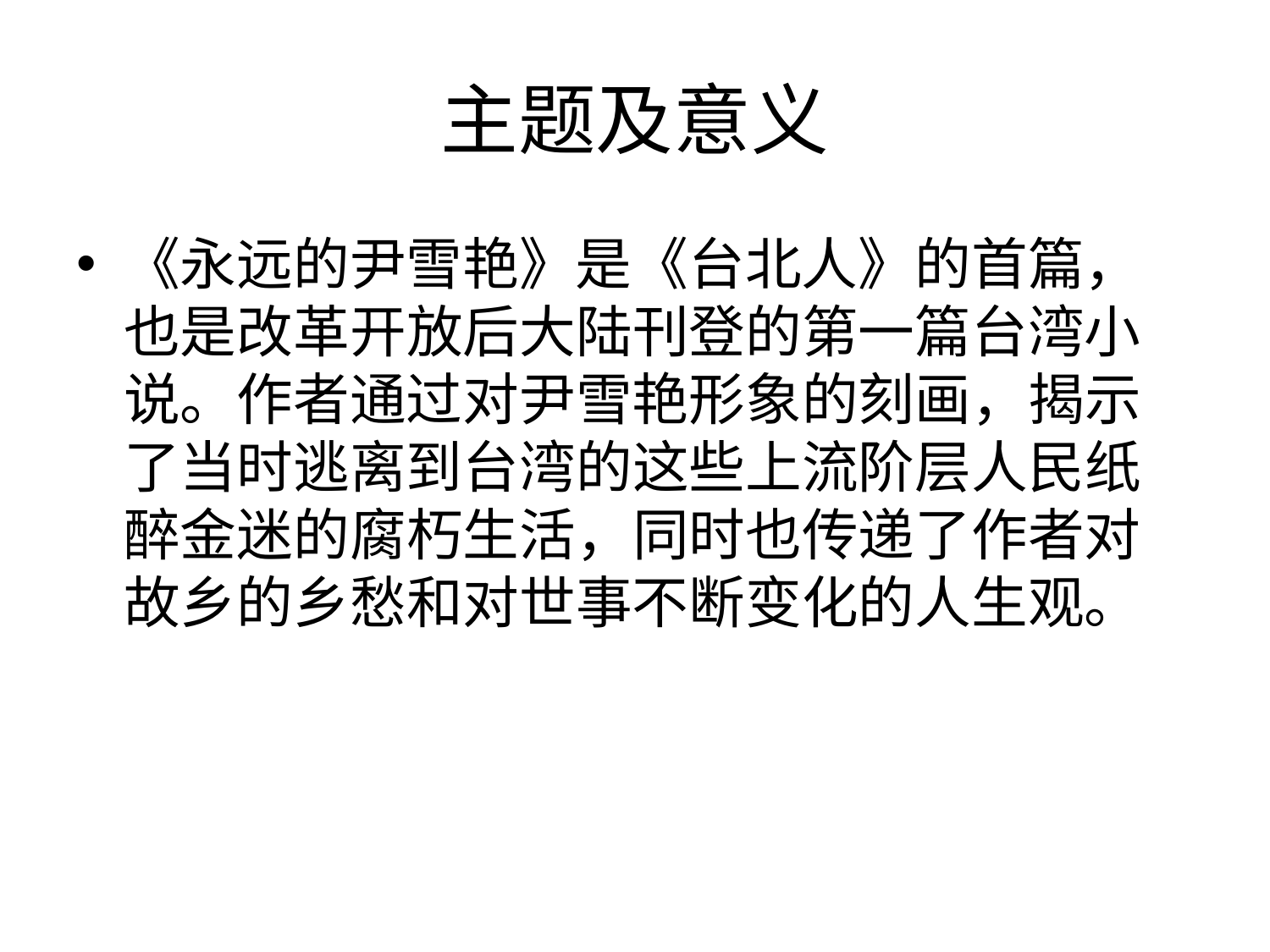

# 主题及意义
《永远的尹雪艳》是《台北人》的首篇，也是改革开放后大陆刊登的第一篇台湾小说。作者通过对尹雪艳形象的刻画，揭示了当时逃离到台湾的这些上流阶层人民纸醉金迷的腐朽生活，同时也传递了作者对故乡的乡愁和对世事不断变化的人生观。